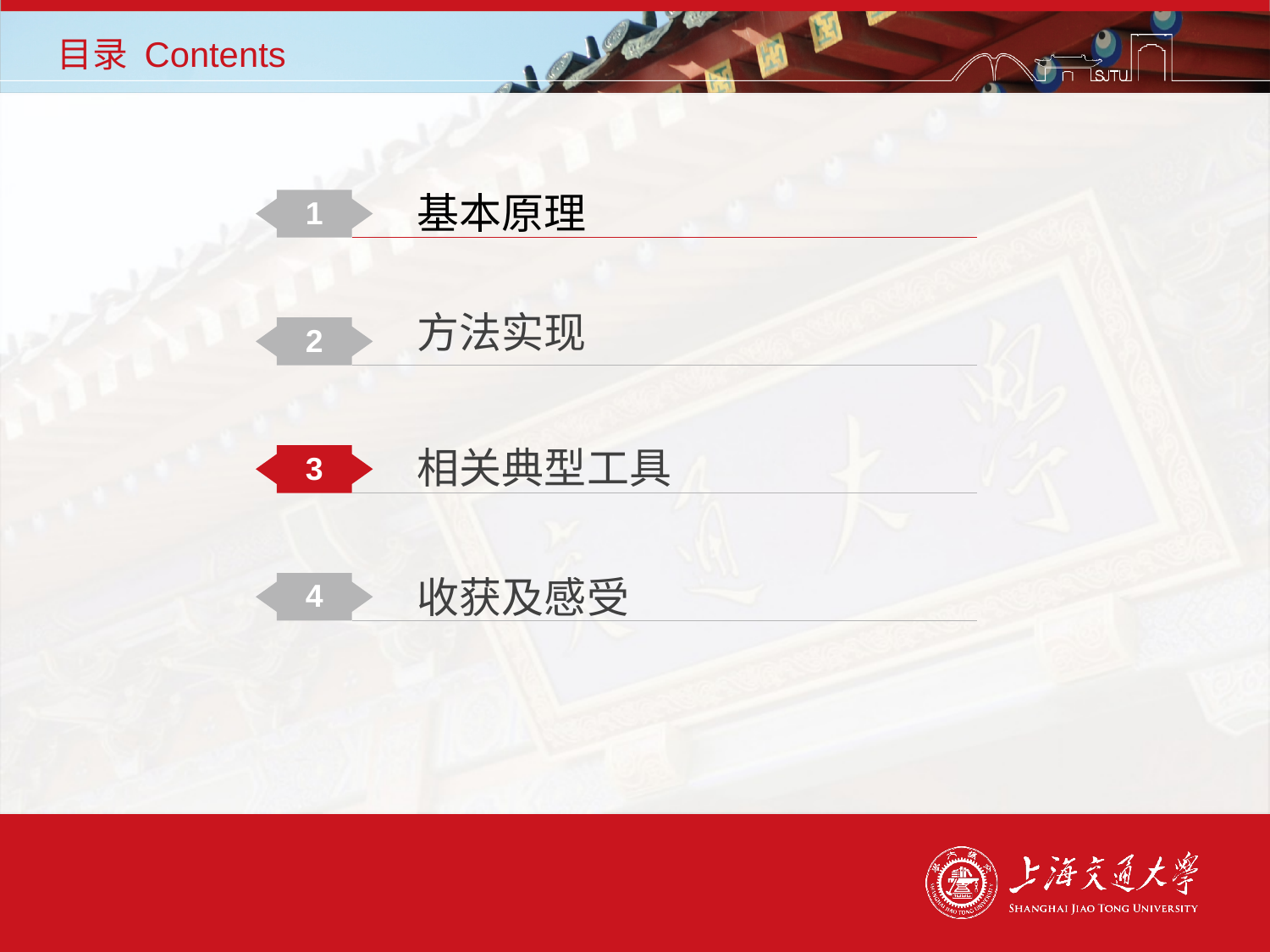

# 目录 Contents
基本原理
1

方法实现
2

相关典型工具
3

4
收获及感受